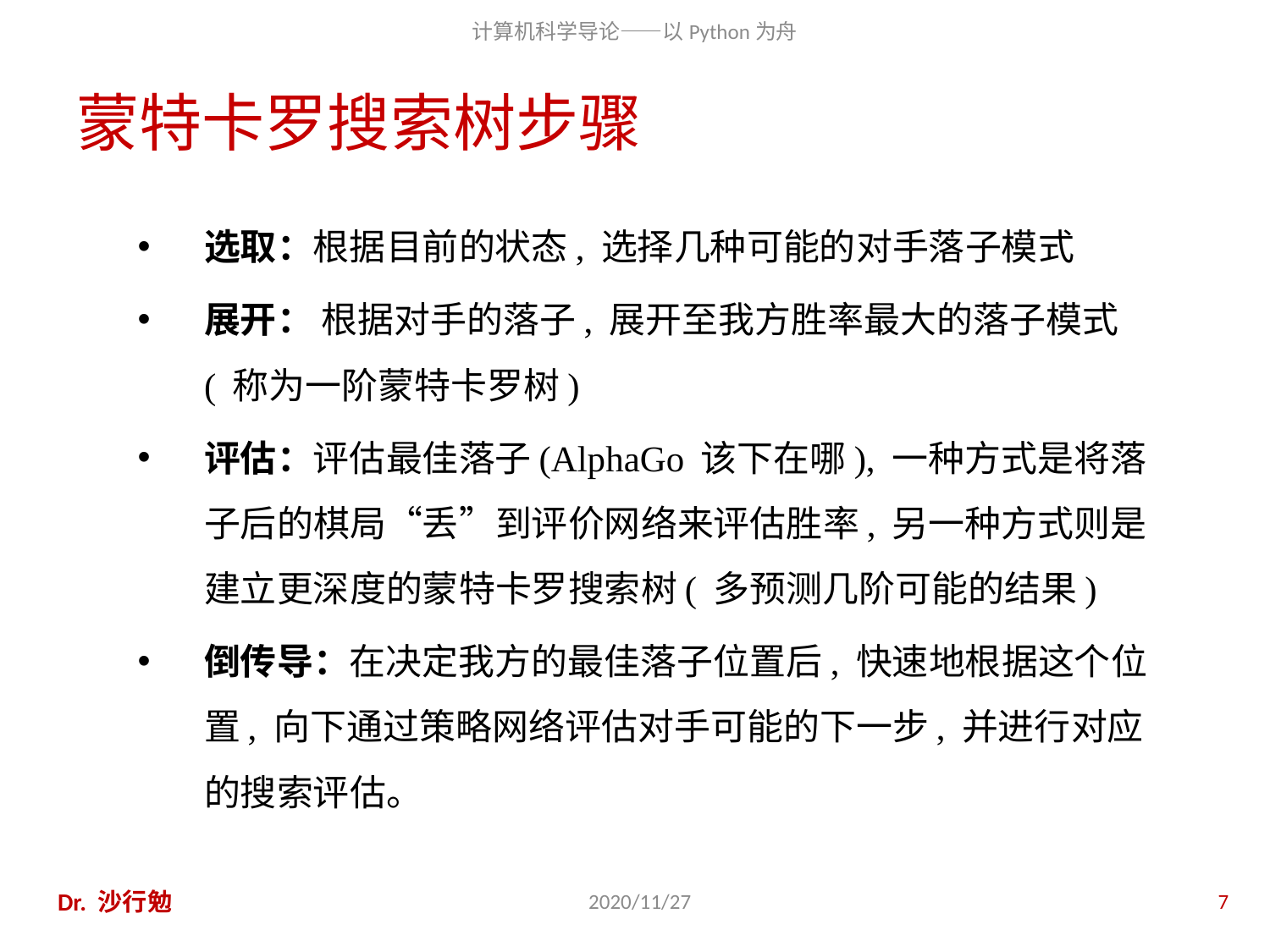

# 蒙特卡罗搜索树步骤
选取：根据目前的状态, 选择几种可能的对手落子模式
展开： 根据对手的落子, 展开至我方胜率最大的落子模式( 称为一阶蒙特卡罗树)
评估：评估最佳落子(AlphaGo 该下在哪), 一种方式是将落子后的棋局“丢”到评价网络来评估胜率, 另一种方式则是建立更深度的蒙特卡罗搜索树( 多预测几阶可能的结果)
倒传导：在决定我方的最佳落子位置后, 快速地根据这个位置, 向下通过策略网络评估对手可能的下一步, 并进行对应的搜索评估。
Dr. 沙行勉
2020/11/27
7